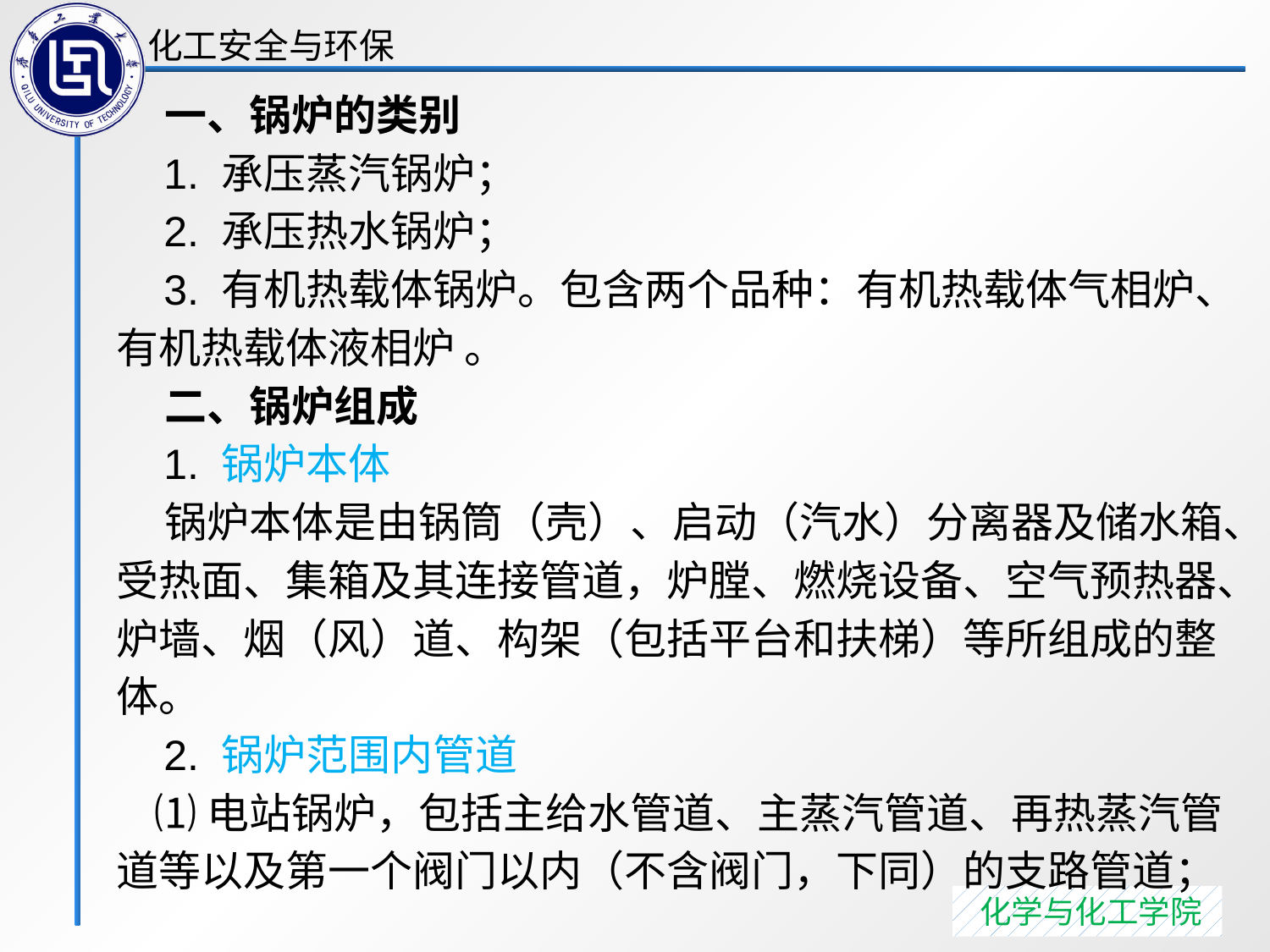

一、锅炉的类别
    1. 承压蒸汽锅炉；
    2. 承压热水锅炉；
    3. 有机热载体锅炉。包含两个品种：有机热载体气相炉、有机热载体液相炉 。
    二、锅炉组成
    1. 锅炉本体
    锅炉本体是由锅筒（壳）、启动（汽水）分离器及储水箱、受热面、集箱及其连接管道，炉膛、燃烧设备、空气预热器、炉墙、烟（风）道、构架（包括平台和扶梯）等所组成的整体。
    2. 锅炉范围内管道
    ⑴电站锅炉，包括主给水管道、主蒸汽管道、再热蒸汽管道等以及第一个阀门以内（不含阀门，下同）的支路管道；